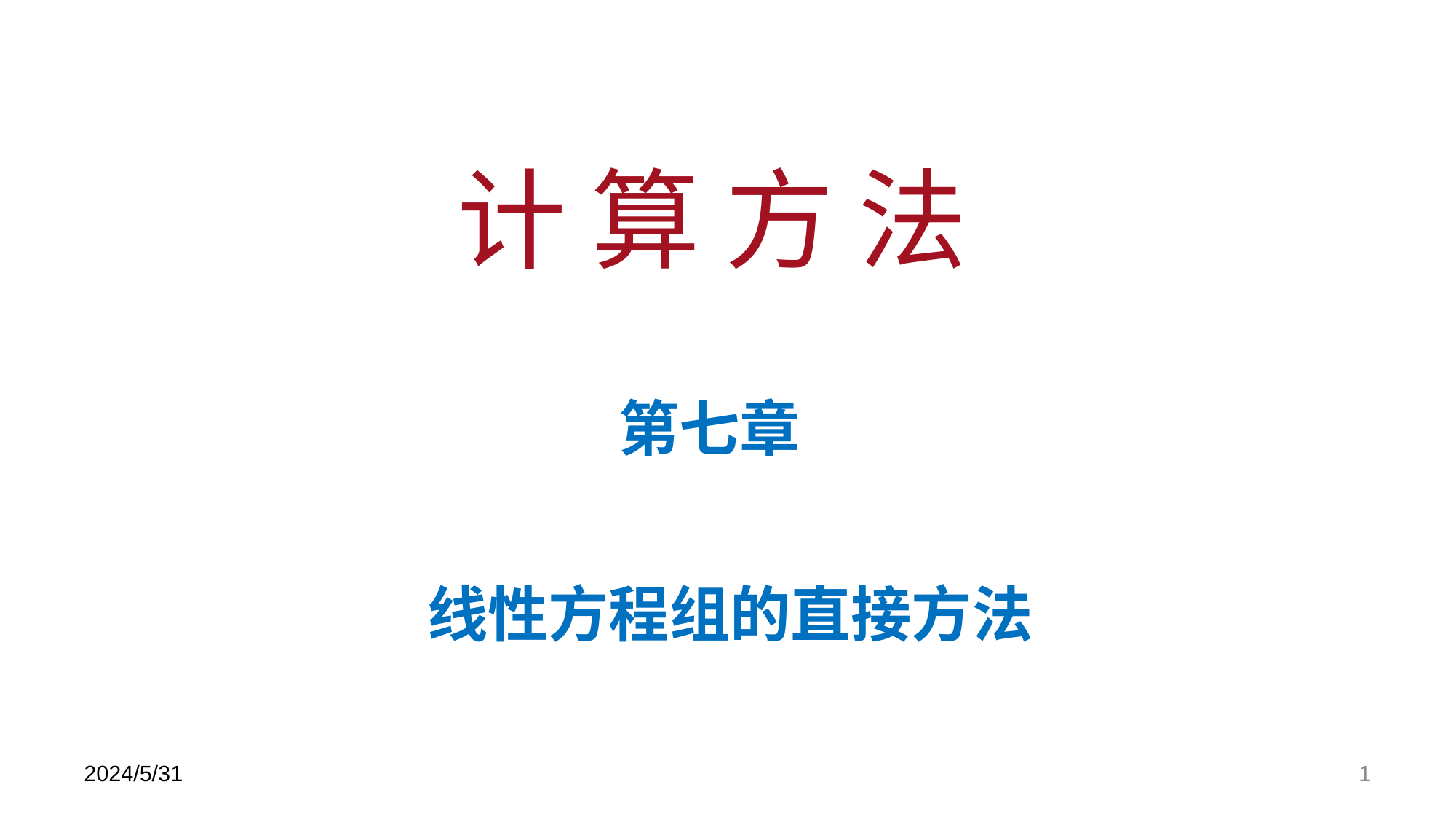

计 算 方 法

第七章

线性方程组的直接方法
2024/5/31
1